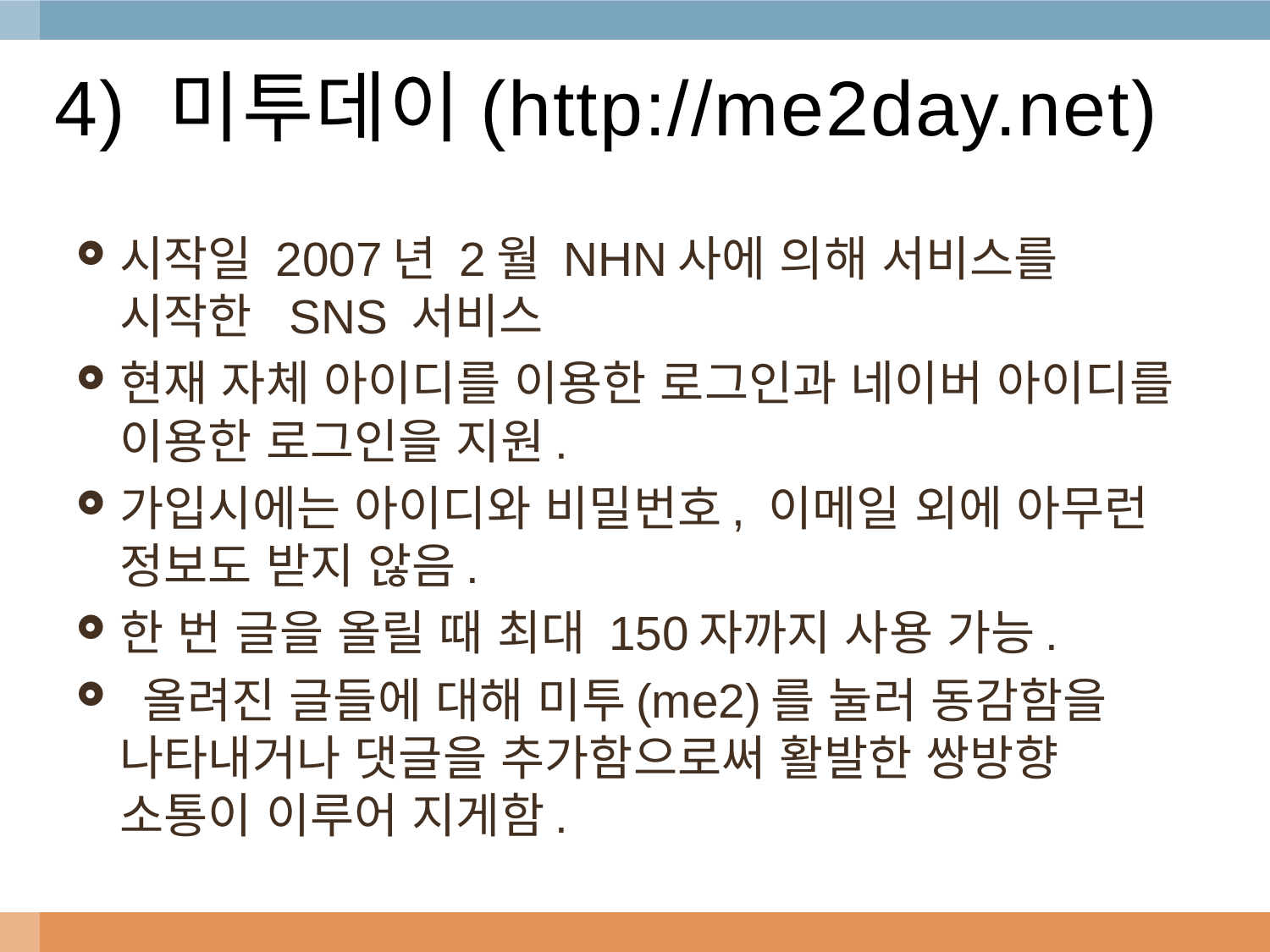

# 4) 미투데이(http://me2day.net)
시작일 2007년 2월 NHN사에 의해 서비스를 시작한  SNS 서비스
현재 자체 아이디를 이용한 로그인과 네이버 아이디를 이용한 로그인을 지원.
가입시에는 아이디와 비밀번호, 이메일 외에 아무런 정보도 받지 않음.
한 번 글을 올릴 때 최대 150자까지 사용 가능.
 올려진 글들에 대해 미투(me2)를 눌러 동감함을 나타내거나 댓글을 추가함으로써 활발한 쌍방향 소통이 이루어 지게함.